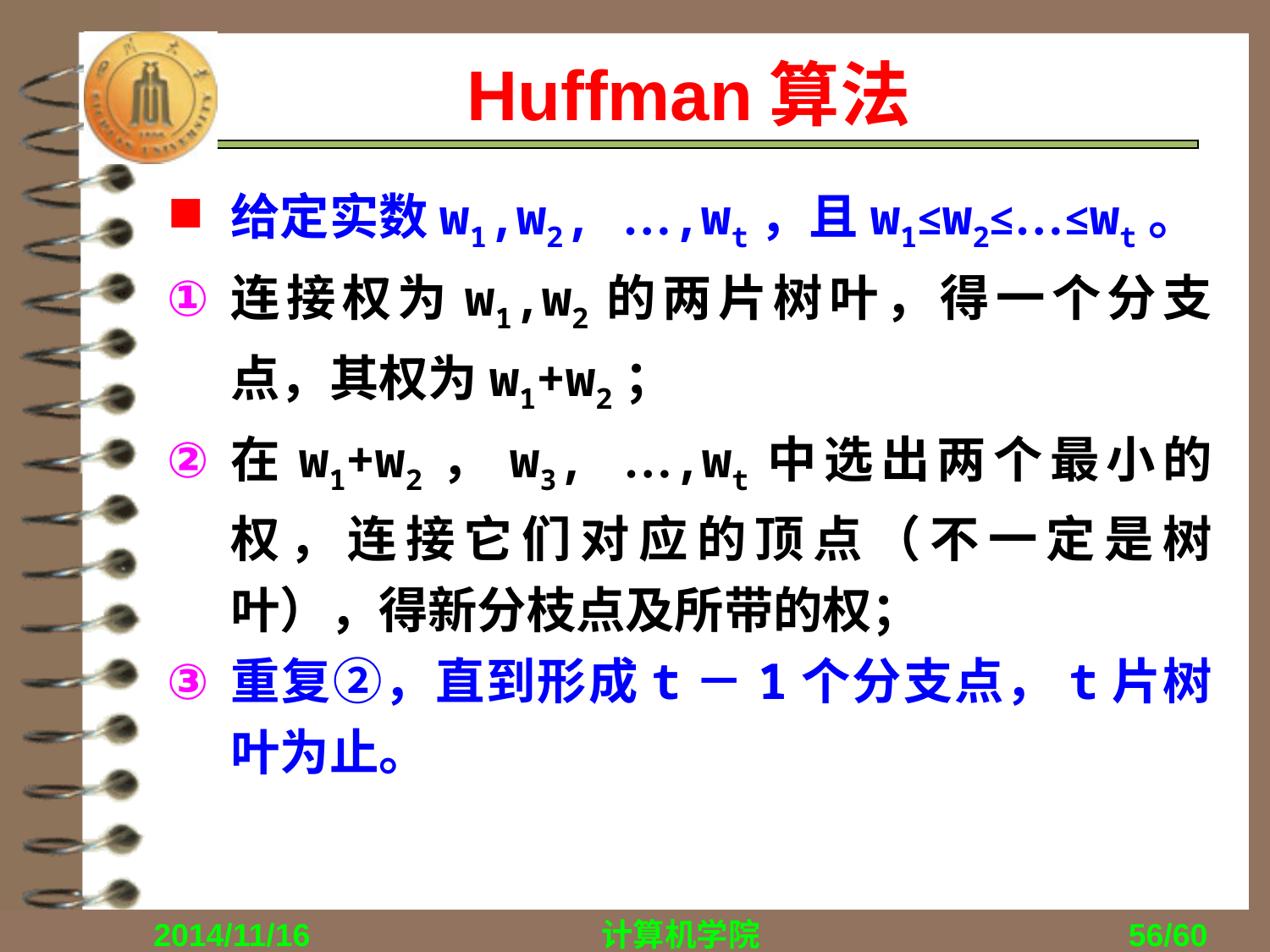

# Huffman算法
给定实数w1,w2, …,wt，且w1≤w2≤…≤wt。
连接权为w1,w2的两片树叶，得一个分支点，其权为w1+w2；
在w1+w2，w3, …,wt中选出两个最小的权，连接它们对应的顶点（不一定是树叶），得新分枝点及所带的权；
重复②，直到形成t－1个分支点，t片树叶为止。
2014/11/16
计算机学院
56/60